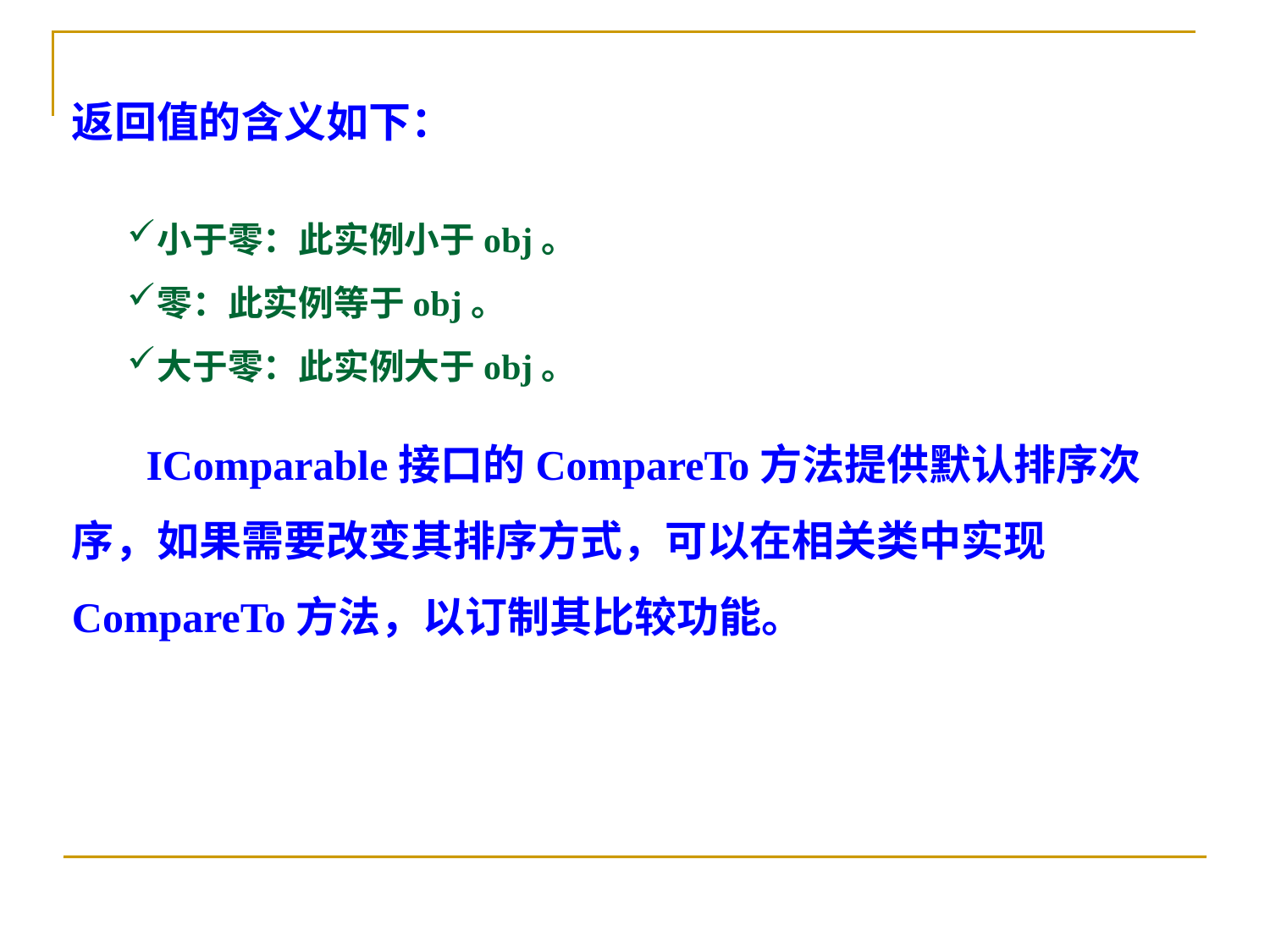

返回值的含义如下：
小于零：此实例小于obj。
零：此实例等于obj。
大于零：此实例大于obj。
       IComparable接口的CompareTo方法提供默认排序次序，如果需要改变其排序方式，可以在相关类中实现CompareTo方法，以订制其比较功能。